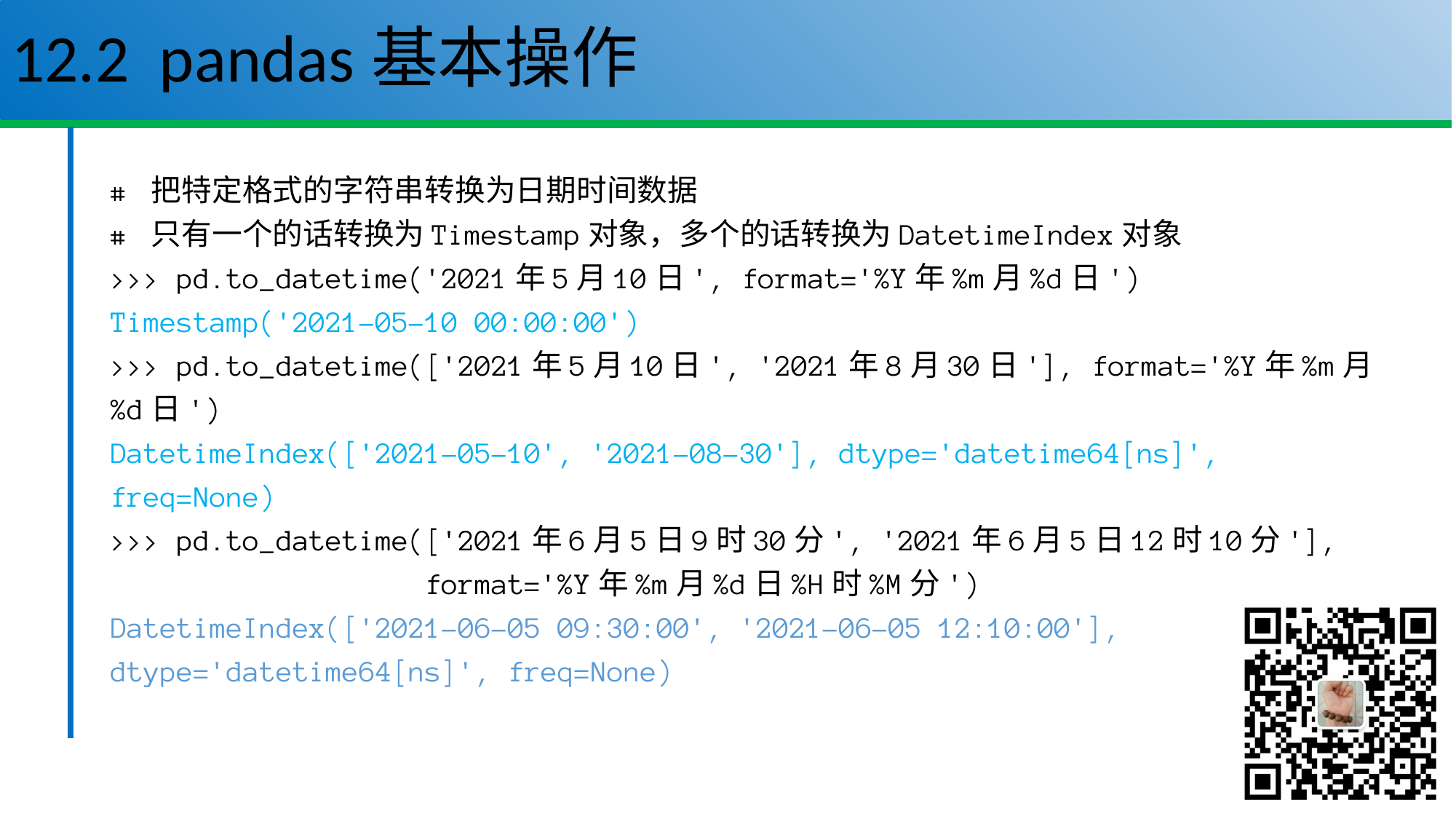

# 12.2  pandas基本操作
# 把特定格式的字符串转换为日期时间数据
# 只有一个的话转换为Timestamp对象，多个的话转换为DatetimeIndex对象
>>> pd.to_datetime('2021年5月10日', format='%Y年%m月%d日')
Timestamp('2021-05-10 00:00:00')
>>> pd.to_datetime(['2021年5月10日', '2021年8月30日'], format='%Y年%m月%d日')
DatetimeIndex(['2021-05-10', '2021-08-30'], dtype='datetime64[ns]', freq=None)
>>> pd.to_datetime(['2021年6月5日9时30分', '2021年6月5日12时10分'],
                   format='%Y年%m月%d日%H时%M分')
DatetimeIndex(['2021-06-05 09:30:00', '2021-06-05 12:10:00'], dtype='datetime64[ns]', freq=None)
25